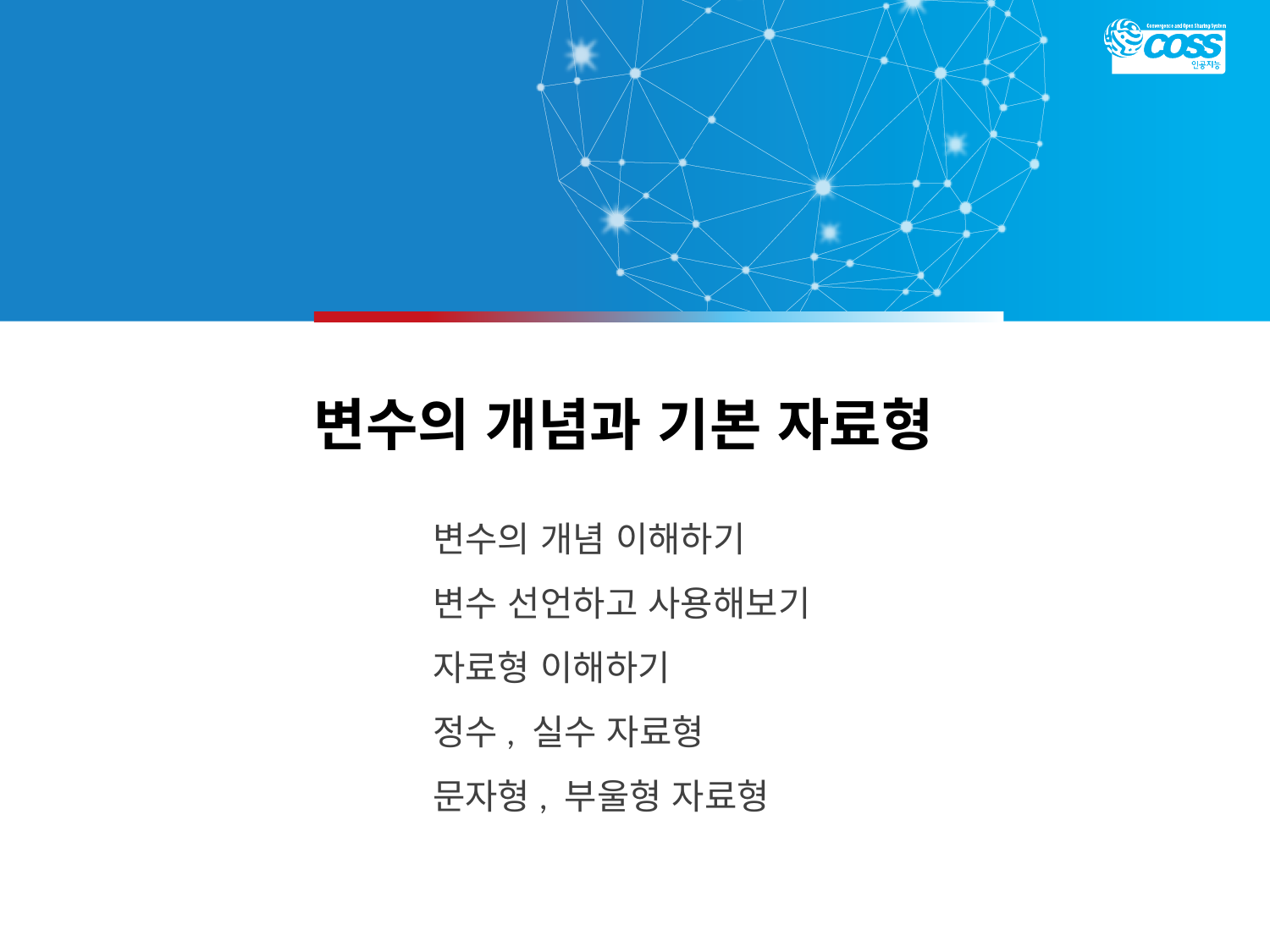

# 변수의 개념과 기본 자료형
변수의 개념 이해하기
변수 선언하고 사용해보기
자료형 이해하기
정수, 실수 자료형
문자형, 부울형 자료형